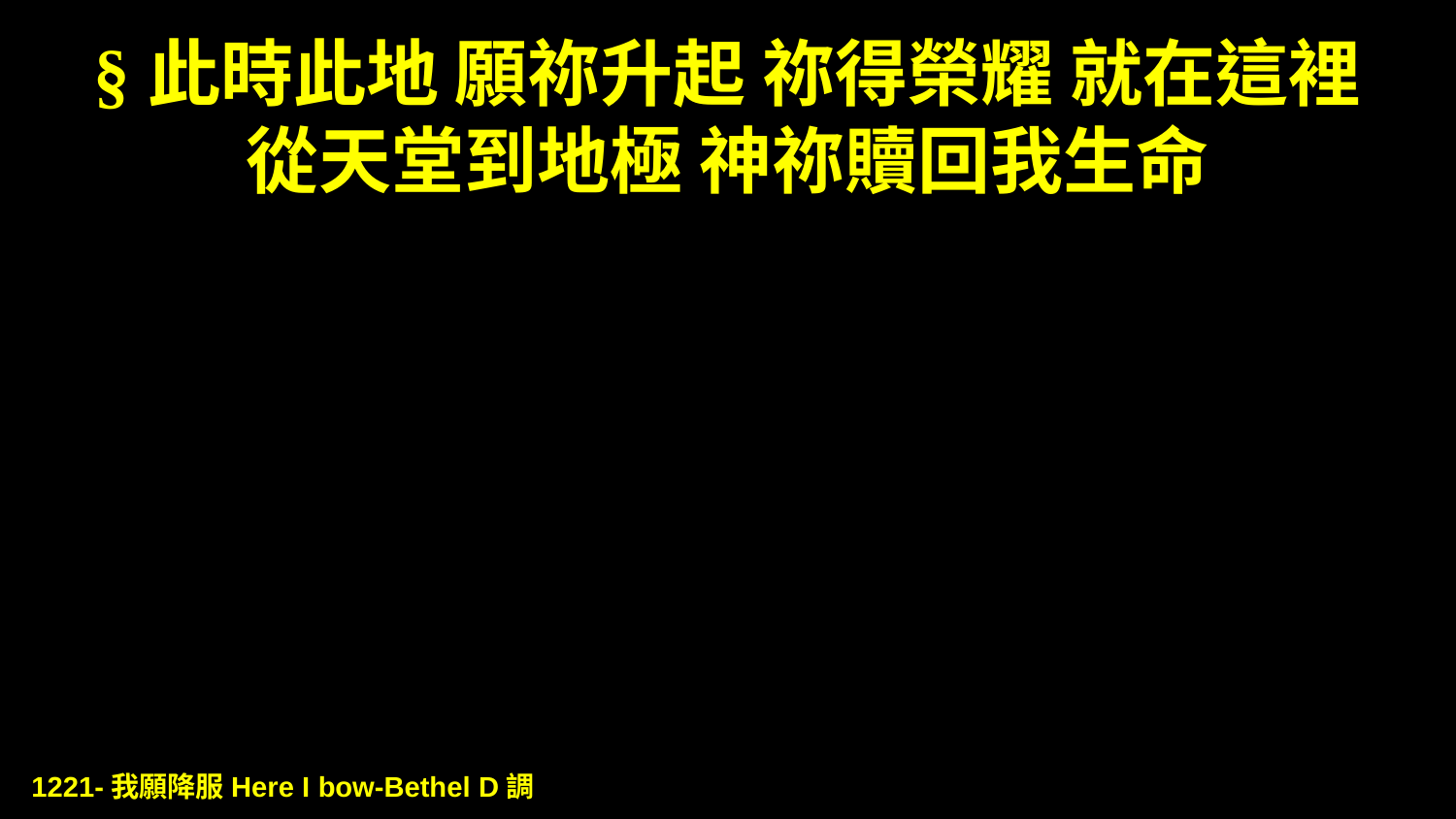

# §此時此地 願祢升起 祢得榮耀 就在這裡 從天堂到地極 神祢贖回我生命
1221-我願降服Here I bow-Bethel D調